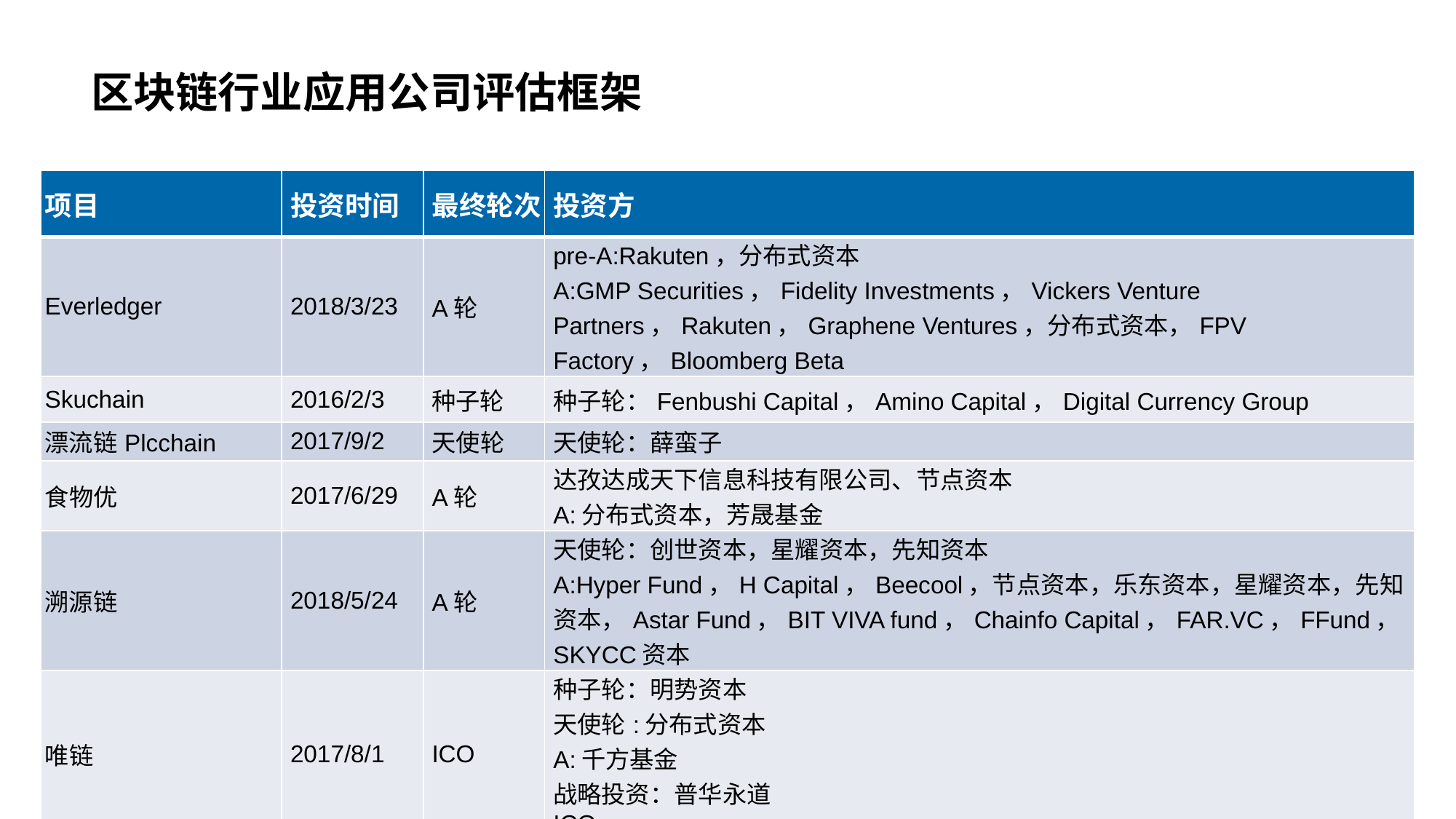

# 区块链行业应用公司评估框架
| 项目 | 投资时间 | 最终轮次 | 投资方 |
| --- | --- | --- | --- |
| Everledger | 2018/3/23 | A轮 | pre-A:Rakuten，分布式资本 A:GMP Securities，Fidelity Investments，Vickers Venture Partners，Rakuten，Graphene Ventures，分布式资本，FPV Factory，Bloomberg Beta |
| Skuchain | 2016/2/3 | 种子轮 | 种子轮：Fenbushi Capital，Amino Capital，Digital Currency Group |
| 漂流链Plcchain | 2017/9/2 | 天使轮 | 天使轮：薛蛮子 |
| 食物优 | 2017/6/29 | A轮 | 达孜达成天下信息科技有限公司、节点资本 A:分布式资本，芳晟基金 |
| 溯源链 | 2018/5/24 | A轮 | 天使轮：创世资本，星耀资本，先知资本 A:Hyper Fund，H Capital，Beecool，节点资本，乐东资本，星耀资本，先知资本，Astar Fund，BIT VIVA fund，Chainfo Capital，FAR.VC，FFund，SKYCC资本 |
| 唯链 | 2017/8/1 | ICO | 种子轮：明势资本 天使轮:分布式资本 A:千方基金 战略投资：普华永道 ICO |
| Hyperledger Fabric | 2016/6/1 | — | IBM |
22